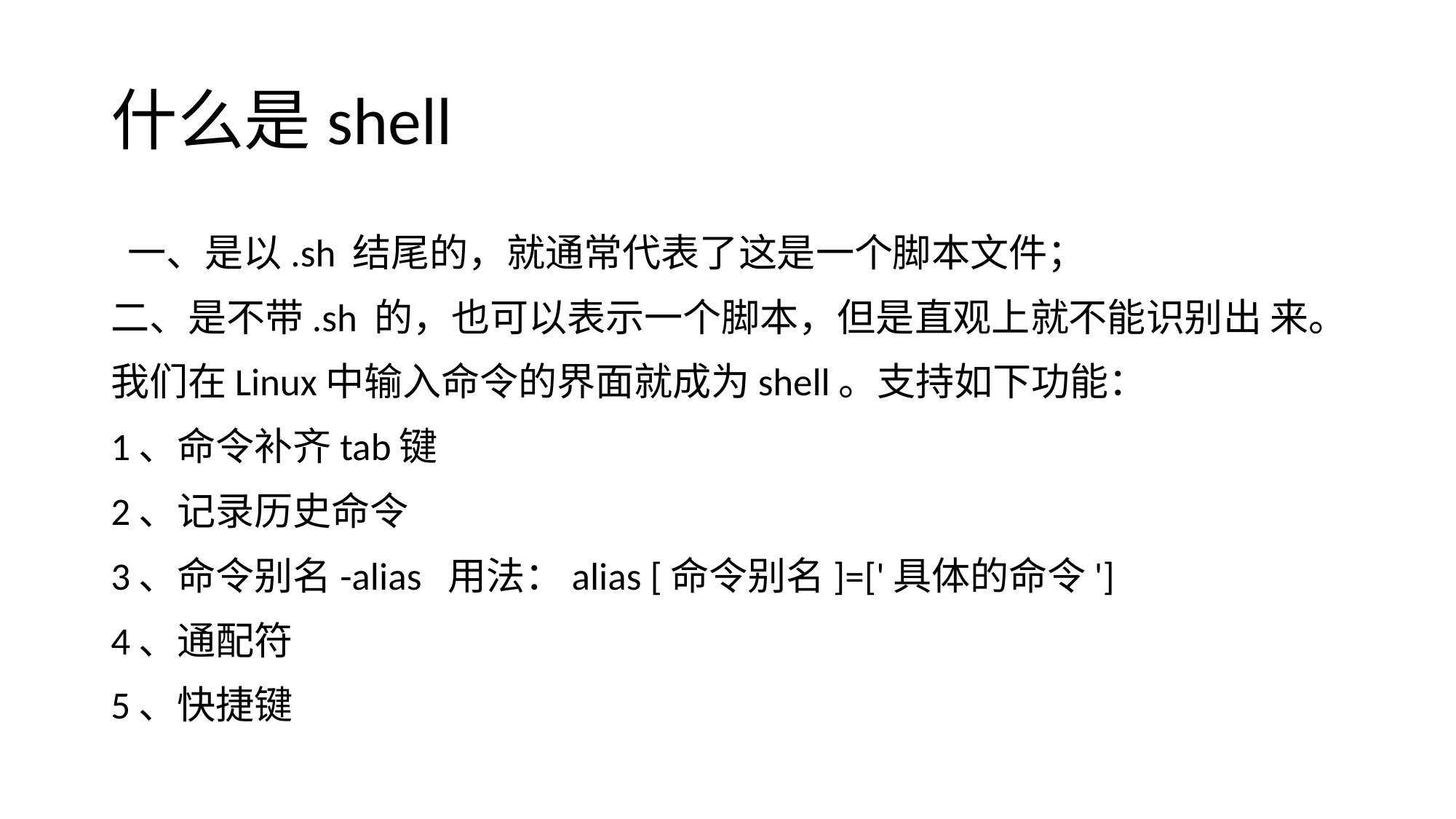

# 什么是shell
 一、是以.sh 结尾的，就通常代表了这是一个脚本文件；
二、是不带.sh 的，也可以表示一个脚本，但是直观上就不能识别出 来。
我们在Linux中输入命令的界面就成为shell。支持如下功能：
1、命令补齐tab键
2、记录历史命令
3、命令别名-alias  用法：alias [命令别名]=['具体的命令']
4、通配符
5、快捷键